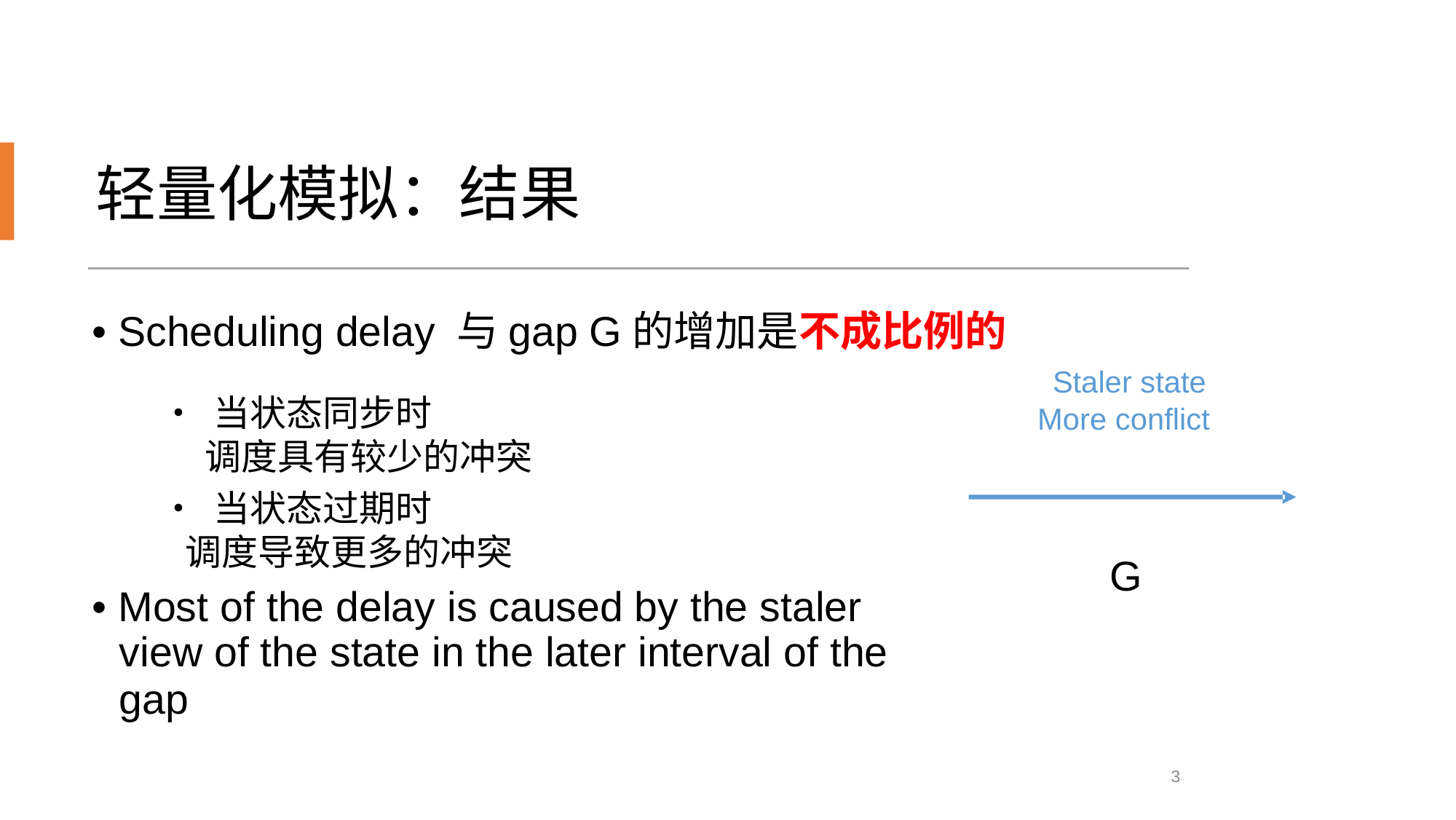

# 轻量化模拟：结果
• Scheduling delay 与gap G的增加是不成比例的
Staler state
More conflict
• 当状态同步时
 调度具有较少的冲突
• 当状态过期时
  调度导致更多的冲突

G
• Most of the delay is caused by the staler
view of the state in the later interval of the
gap
3